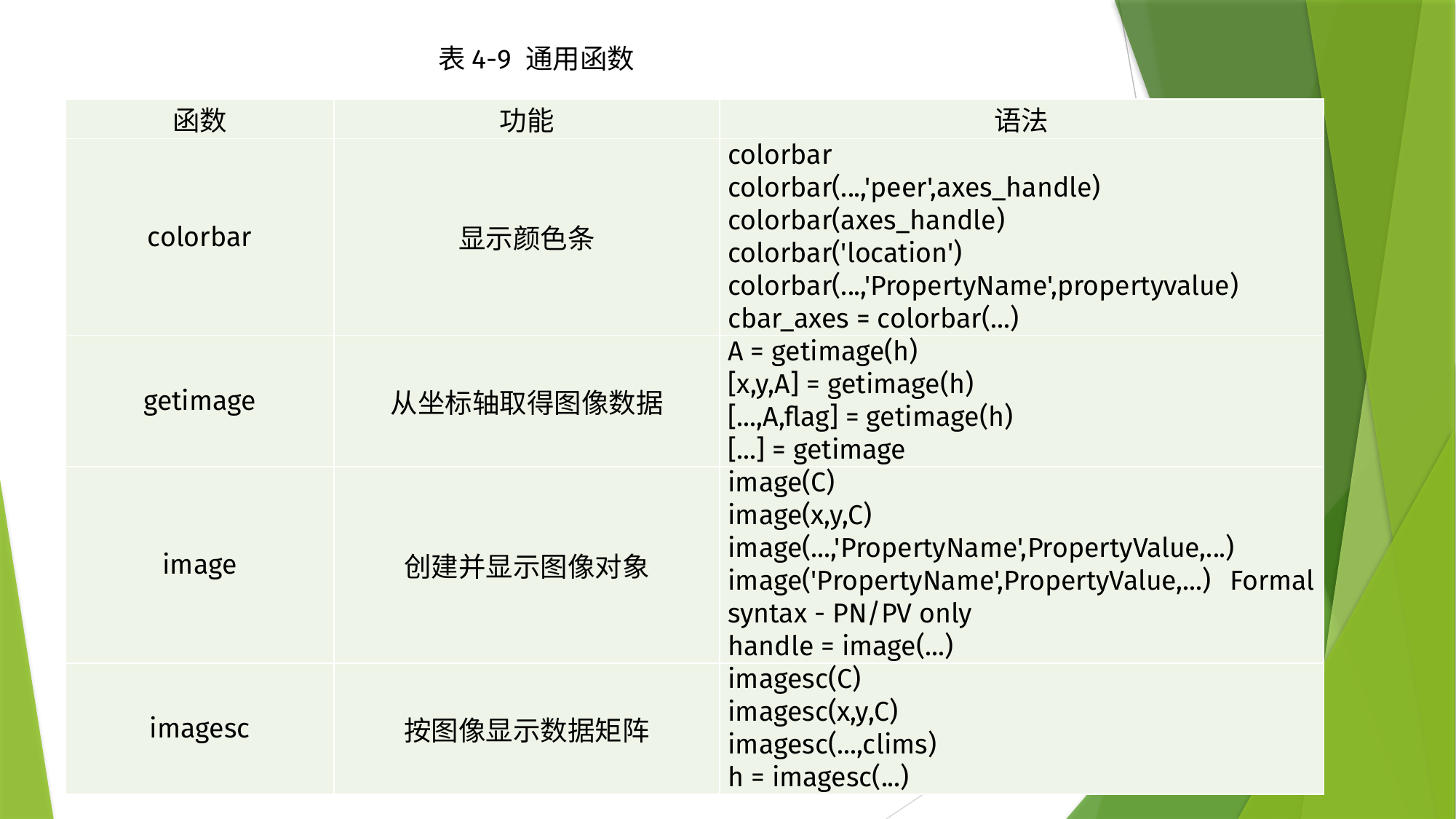

表4-9 通用函数
| 函数 | 功能 | 语法 |
| --- | --- | --- |
| colorbar | 显示颜色条 | colorbar colorbar(...,'peer',axes\_handle) colorbar(axes\_handle) colorbar('location') colorbar(...,'PropertyName',propertyvalue) cbar\_axes = colorbar(...) |
| getimage | 从坐标轴取得图像数据 | A = getimage(h) [x,y,A] = getimage(h) [...,A,flag] = getimage(h) [...] = getimage |
| image | 创建并显示图像对象 | image(C) image(x,y,C) image(...,'PropertyName',PropertyValue,...) image('PropertyName',PropertyValue,...) Formal syntax - PN/PV only handle = image(...) |
| imagesc | 按图像显示数据矩阵 | imagesc(C) imagesc(x,y,C) imagesc(...,clims) h = imagesc(...) |